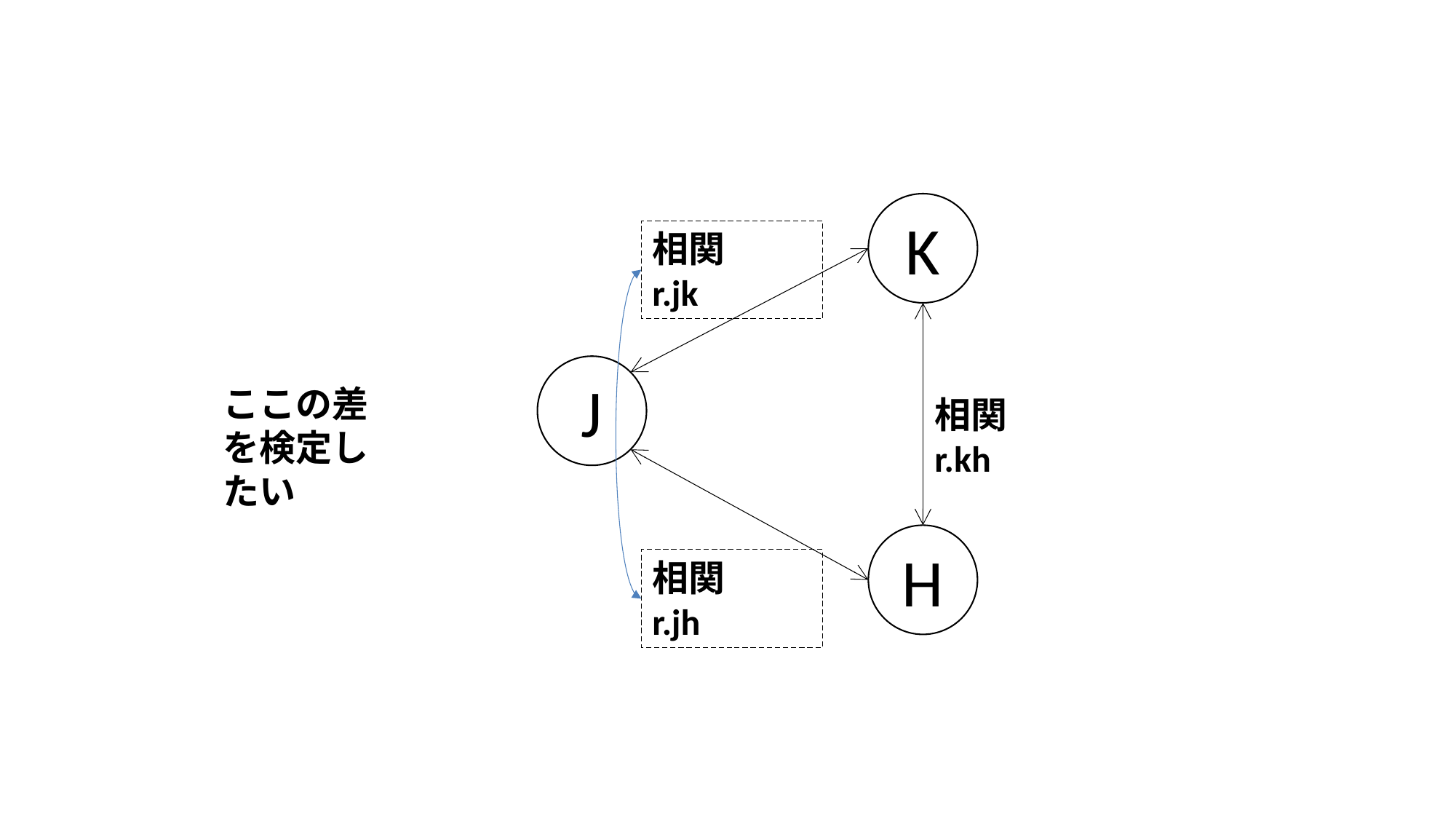

K
相関　r.jk
J
ここの差を検定したい
相関　r.kh
H
相関　r.jh